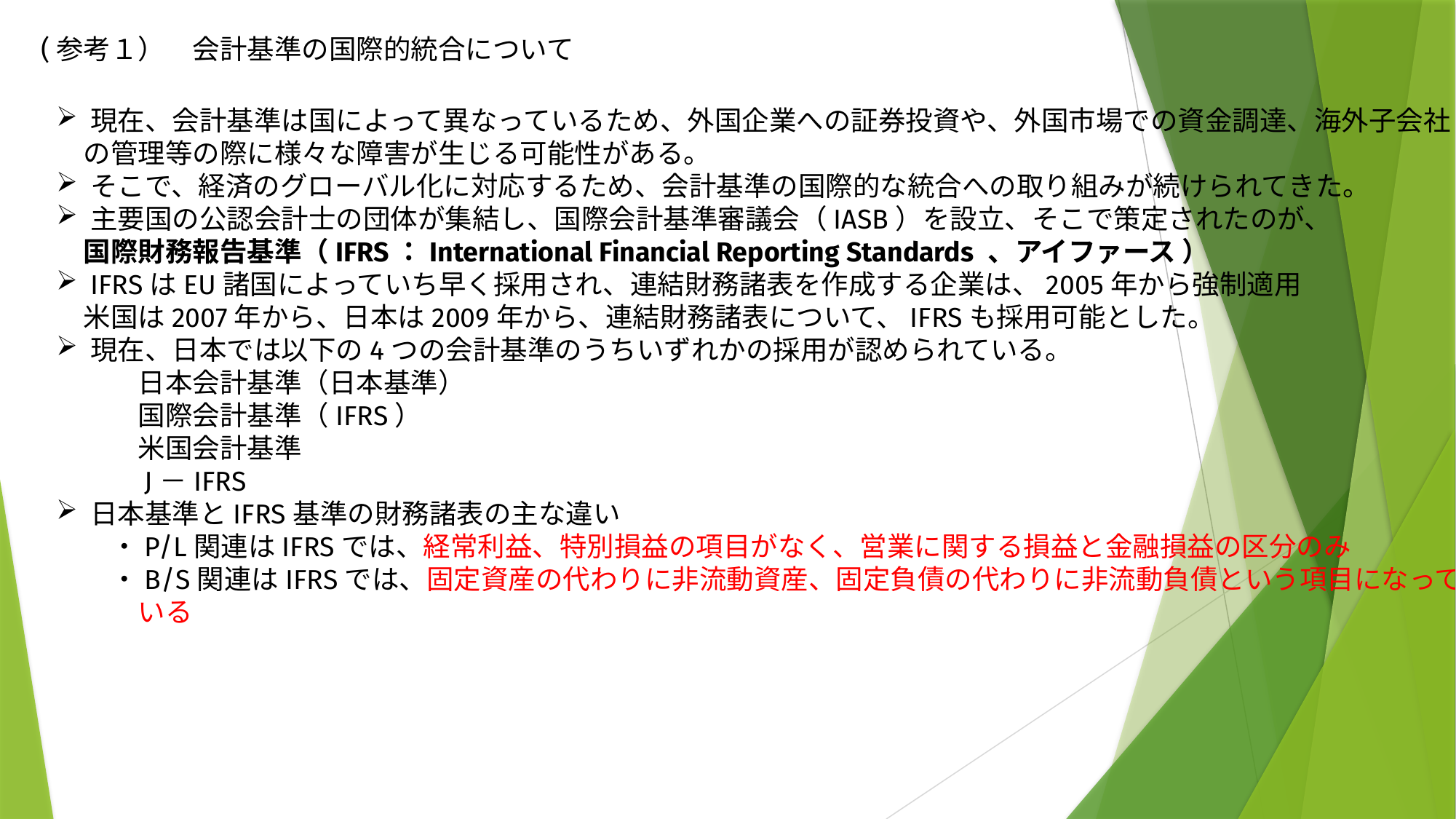

(参考１）　会計基準の国際的統合について
現在、会計基準は国によって異なっているため、外国企業への証券投資や、外国市場での資金調達、海外子会社
　の管理等の際に様々な障害が生じる可能性がある。
そこで、経済のグローバル化に対応するため、会計基準の国際的な統合への取り組みが続けられてきた。
主要国の公認会計士の団体が集結し、国際会計基準審議会（IASB）を設立、そこで策定されたのが、
　国際財務報告基準（IFRS：International Financial Reporting Standards 、アイファース ）
IFRSはEU諸国によっていち早く採用され、連結財務諸表を作成する企業は、2005年から強制適用
　米国は2007年から、日本は2009年から、連結財務諸表について、IFRSも採用可能とした。
現在、日本では以下の4つの会計基準のうちいずれかの採用が認められている。
　　　日本会計基準（日本基準）
　　　国際会計基準（IFRS）
　　　米国会計基準
　　　J－IFRS
日本基準とIFRS基準の財務諸表の主な違い
　　・P/L関連はIFRSでは、経常利益、特別損益の項目がなく、営業に関する損益と金融損益の区分のみ
　　・B/S関連はIFRSでは、固定資産の代わりに非流動資産、固定負債の代わりに非流動負債という項目になって
　　　いる